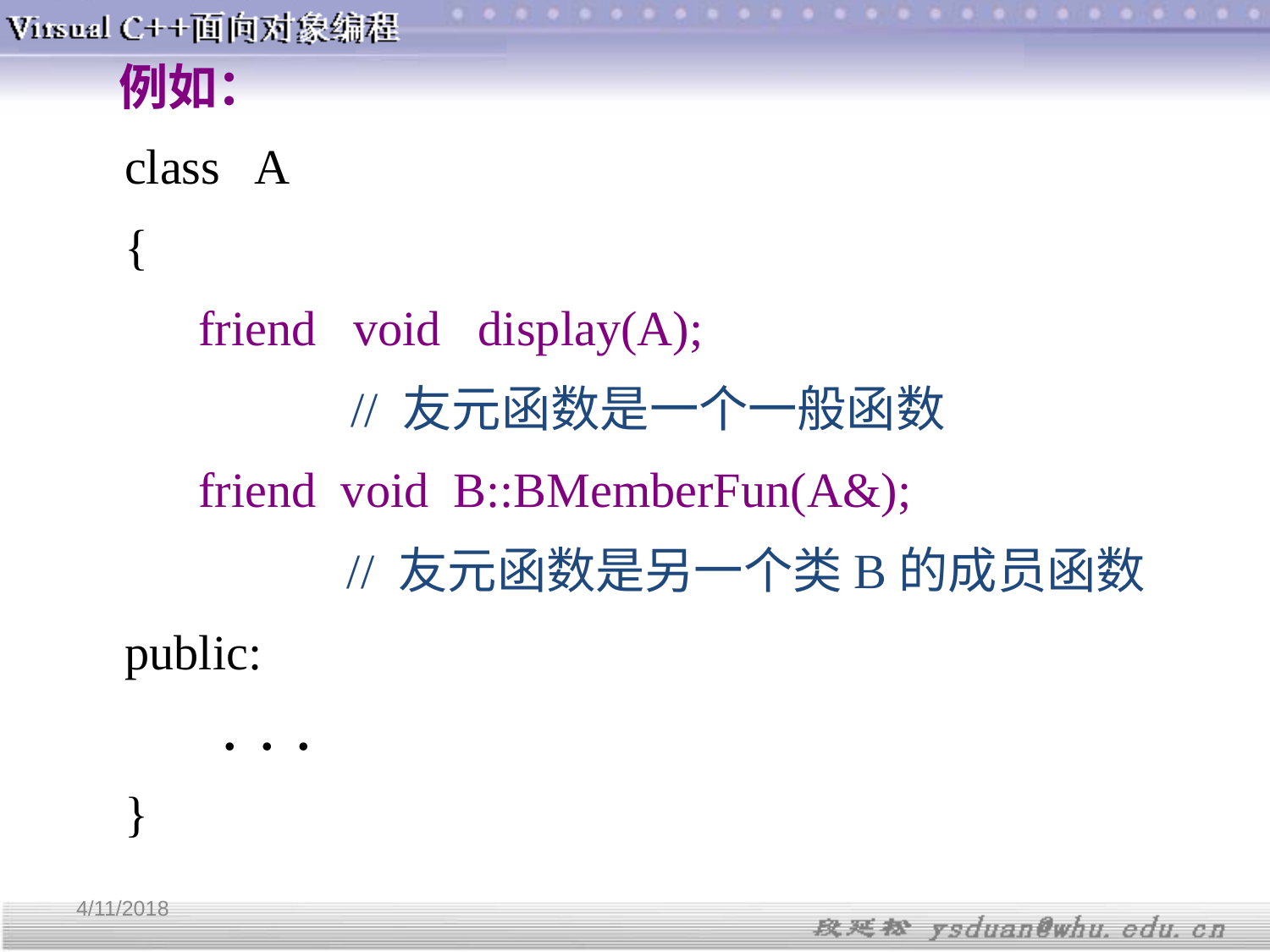

例如：
class   A
{
      friend   void   display(A);
		// 友元函数是一个一般函数
      friend  void  B::BMemberFun(A&);
	          // 友元函数是另一个类B的成员函数
public:
	.  .  .
}
4/11/2018